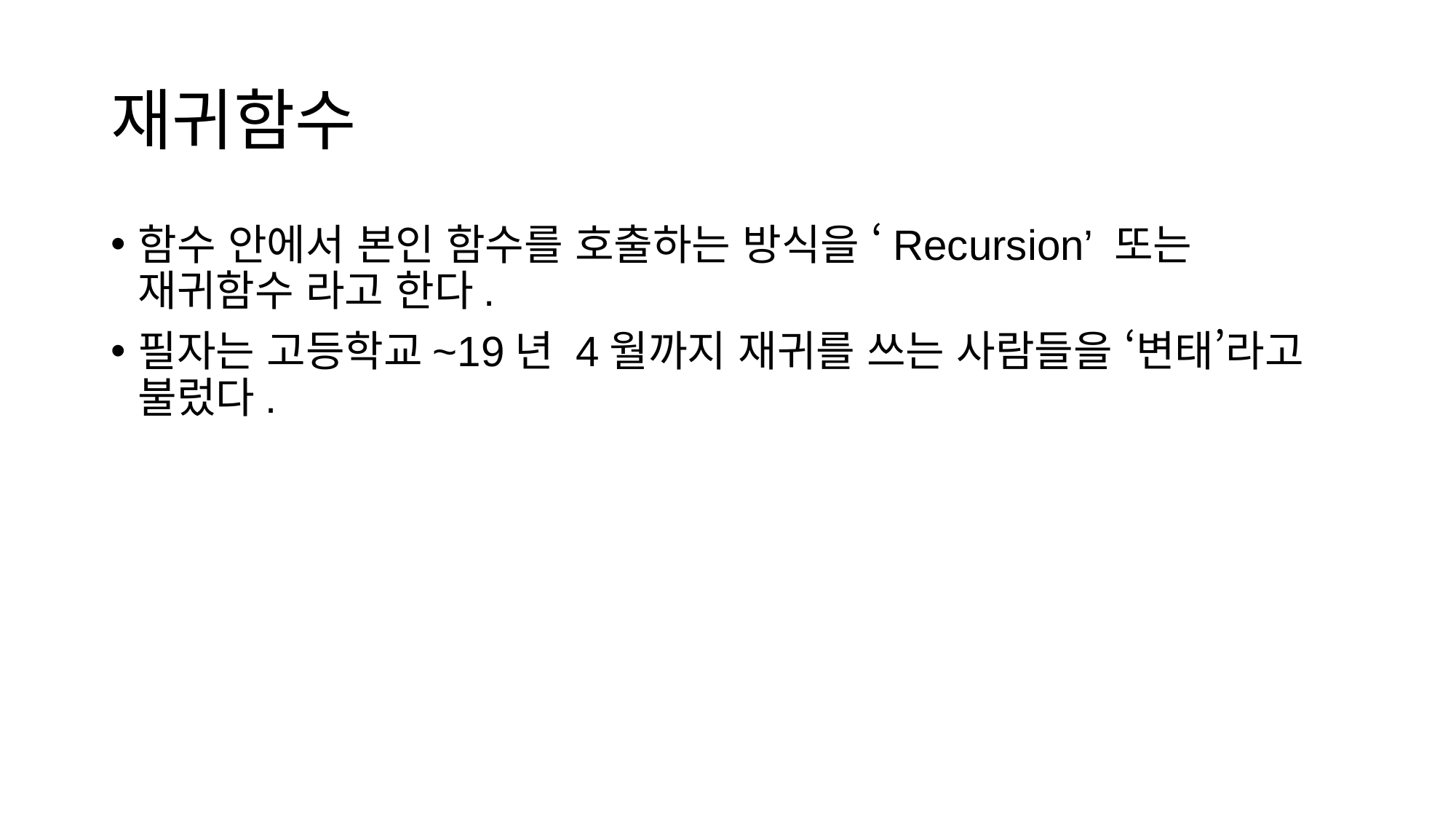

# 재귀함수
함수 안에서 본인 함수를 호출하는 방식을 ‘Recursion’ 또는 재귀함수 라고 한다.
필자는 고등학교~19년 4월까지 재귀를 쓰는 사람들을 ‘변태’라고 불렀다.